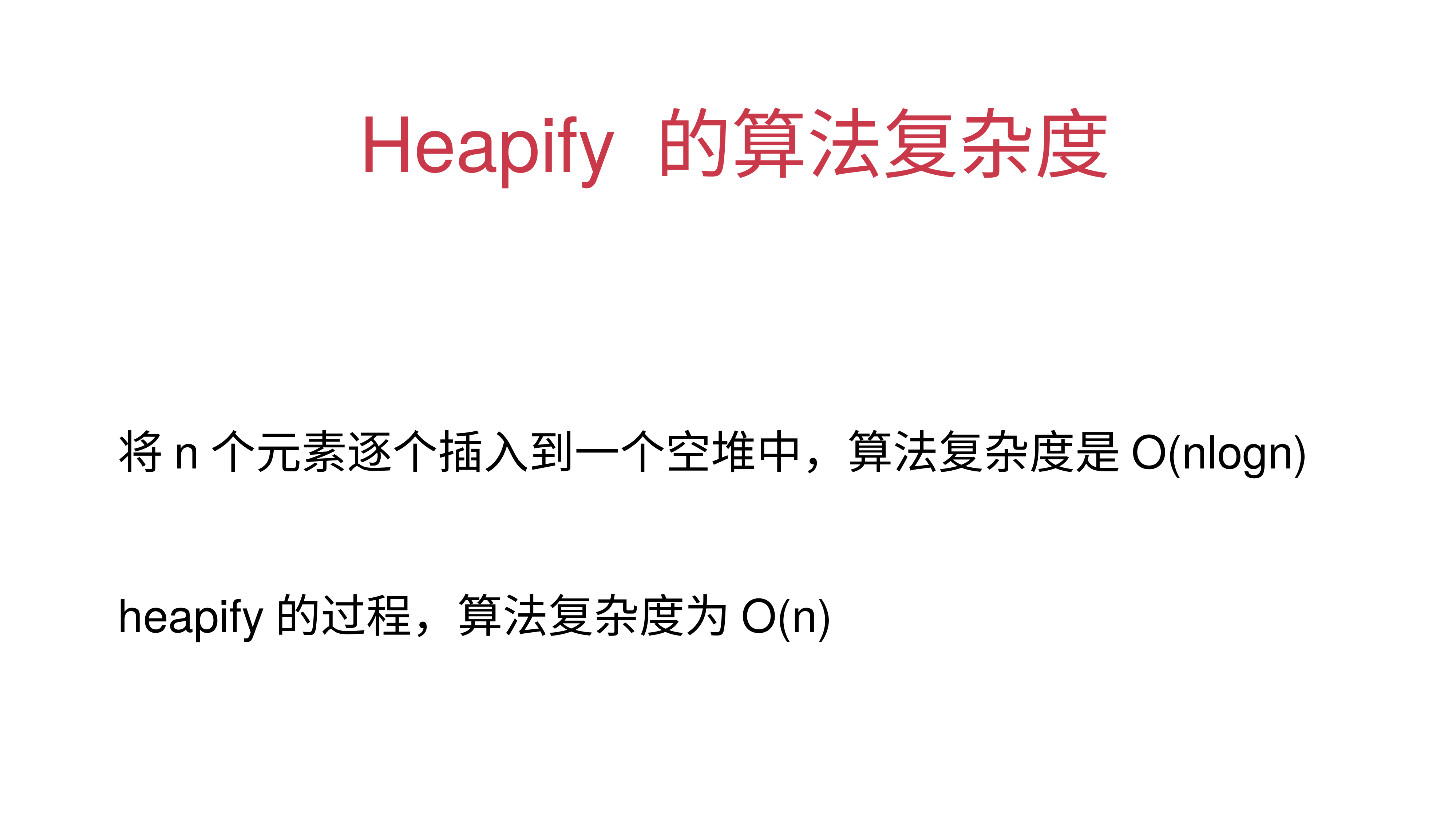

# Heapify 的算法复杂度
将n个元素逐个插入到一个空堆中，算法复杂度是O(nlogn)

heapify的过程，算法复杂度为O(n)